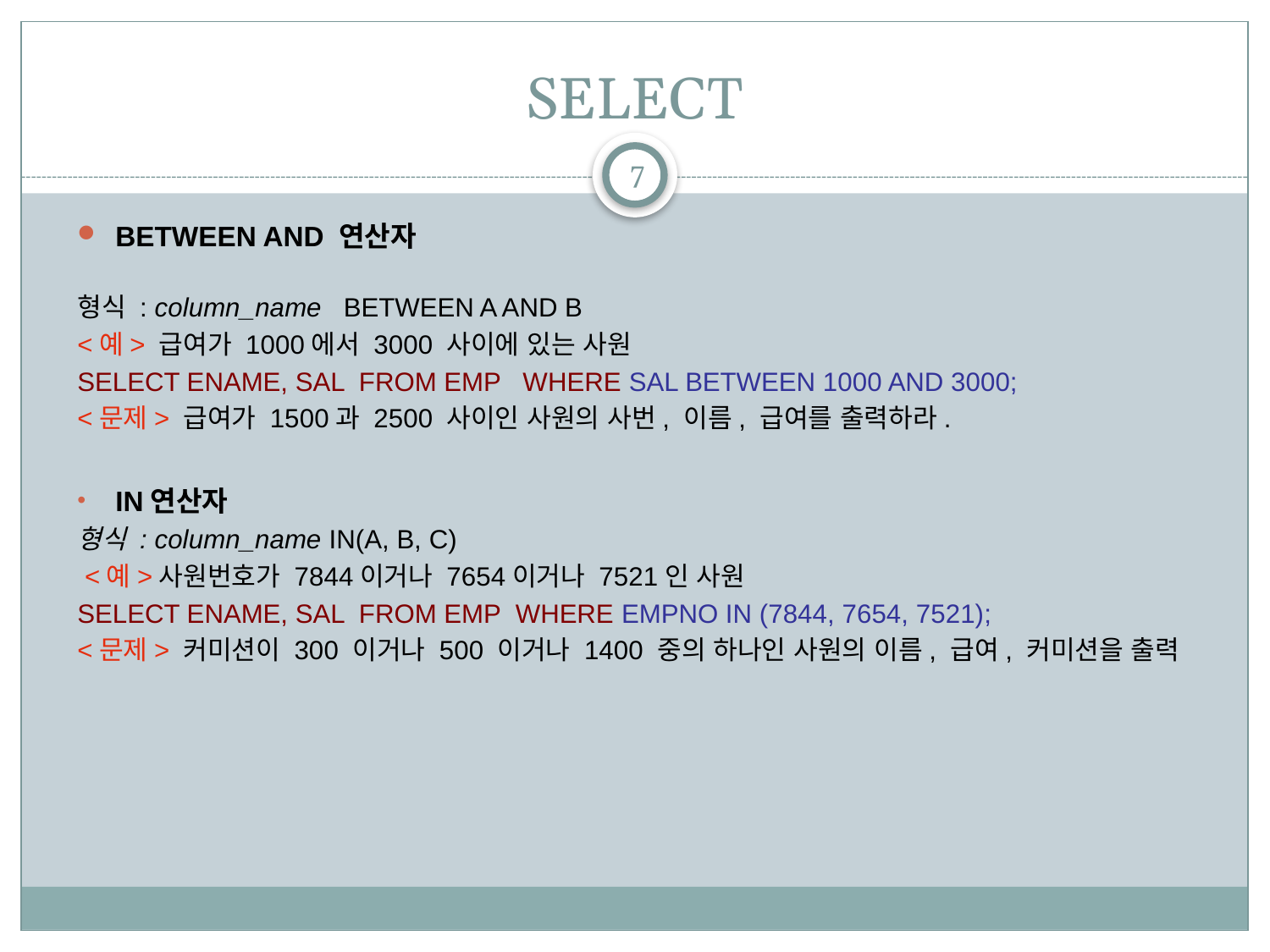

# SELECT
7
BETWEEN AND 연산자

형식 : column_name   BETWEEN A AND B
<예> 급여가 1000에서 3000 사이에 있는 사원
SELECT ENAME, SAL  FROM EMP   WHERE SAL BETWEEN 1000 AND 3000;
<문제> 급여가 1500과 2500 사이인 사원의 사번, 이름, 급여를 출력하라.

IN연산자
형식 : column_name IN(A, B, C)
 <예>사원번호가 7844이거나 7654이거나 7521인 사원
SELECT ENAME, SAL  FROM EMP  WHERE EMPNO IN (7844, 7654, 7521);
<문제> 커미션이 300 이거나 500 이거나 1400 중의 하나인 사원의 이름, 급여, 커미션을 출력